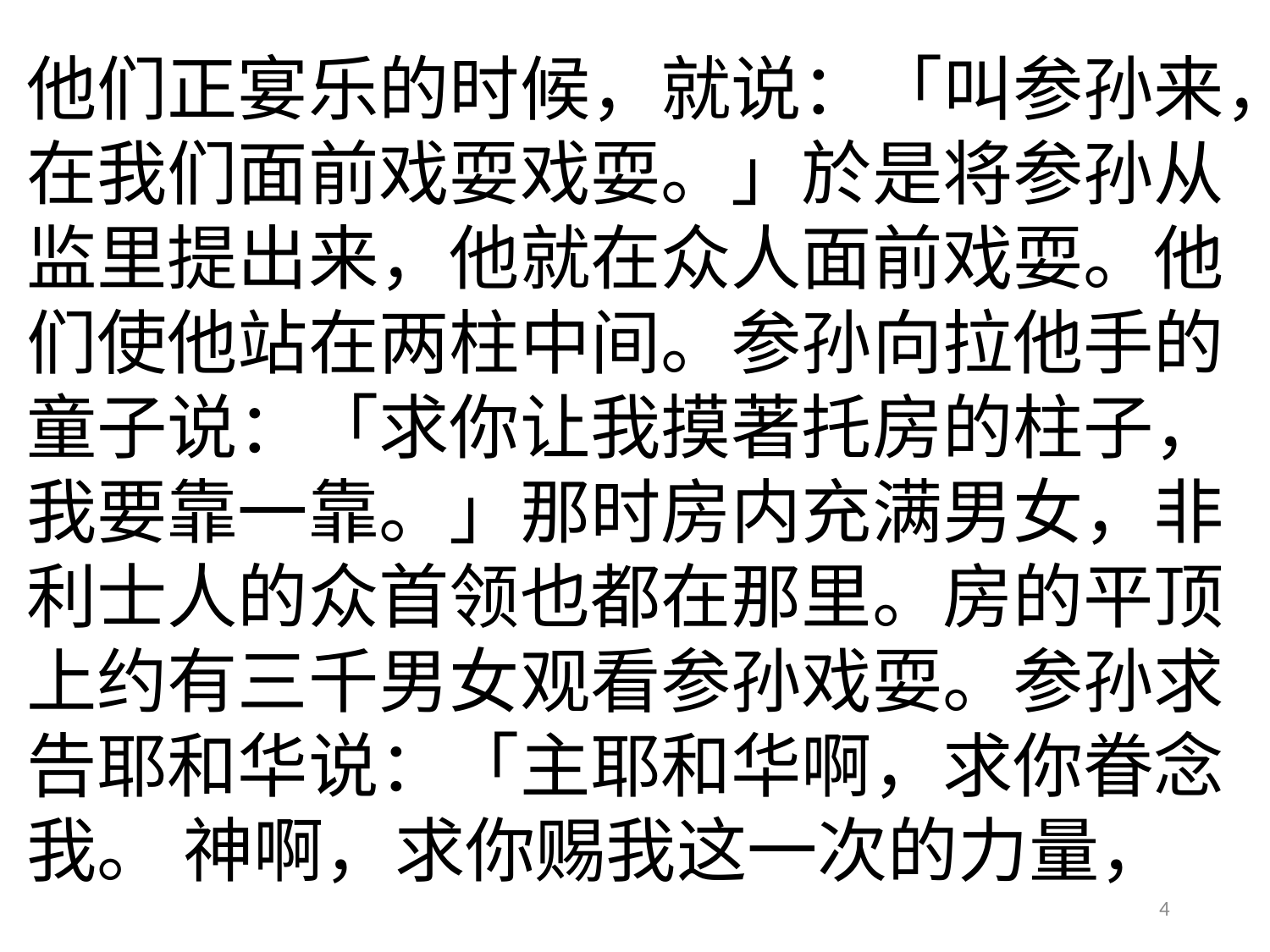

他们正宴乐的时候，就说：「叫参孙来，在我们面前戏耍戏耍。」於是将参孙从监里提出来，他就在众人面前戏耍。他们使他站在两柱中间。参孙向拉他手的童子说：「求你让我摸著托房的柱子，我要靠一靠。」那时房内充满男女，非利士人的众首领也都在那里。房的平顶上约有三千男女观看参孙戏耍。参孙求告耶和华说：「主耶和华啊，求你眷念我。 神啊，求你赐我这一次的力量，
4